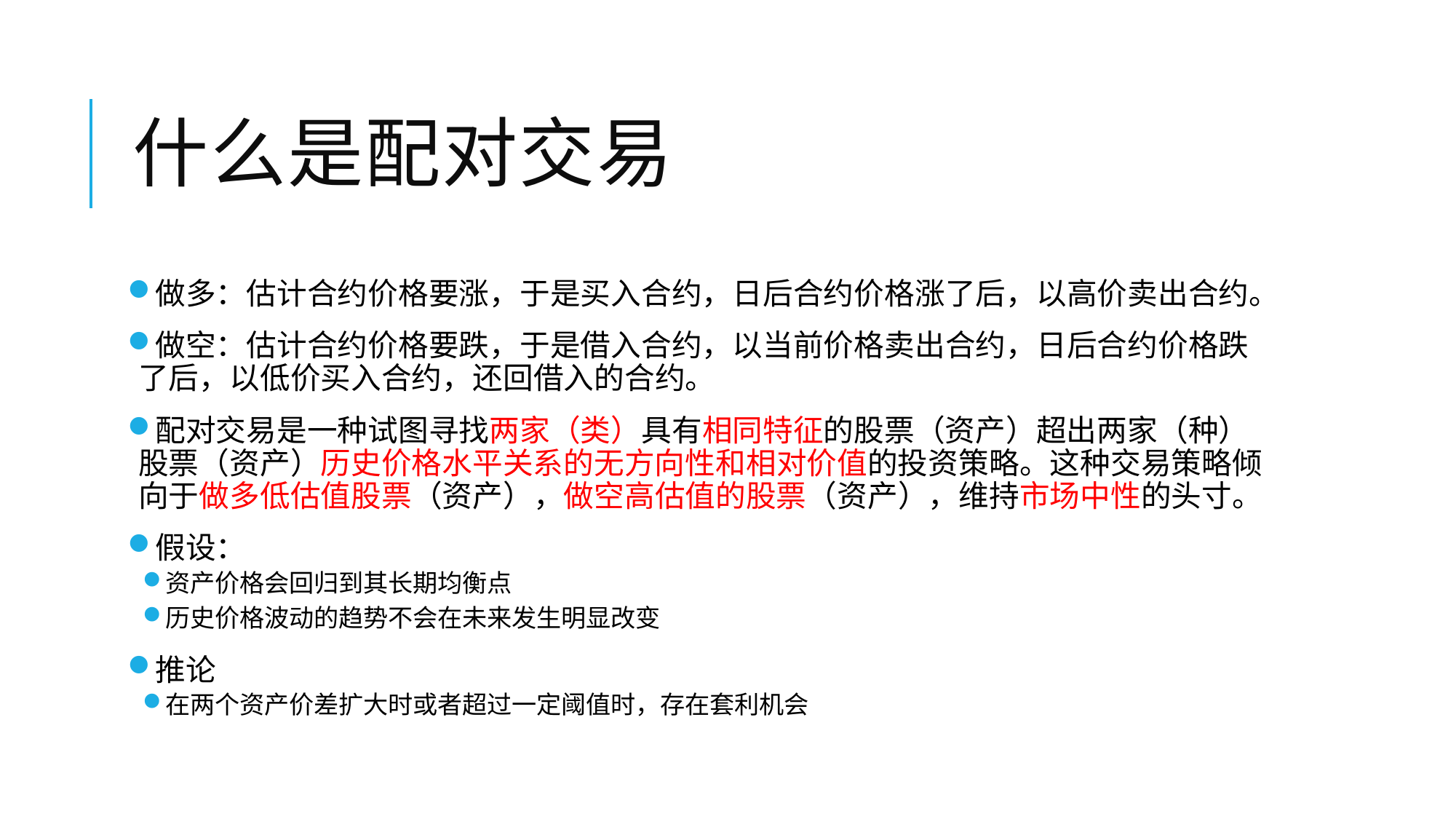

# 什么是配对交易
做多：估计合约价格要涨，于是买入合约，日后合约价格涨了后，以高价卖出合约。
做空：估计合约价格要跌，于是借入合约，以当前价格卖出合约，日后合约价格跌了后，以低价买入合约，还回借入的合约。
配对交易是一种试图寻找两家（类）具有相同特征的股票（资产）超出两家（种）股票（资产）历史价格水平关系的无方向性和相对价值的投资策略。这种交易策略倾向于做多低估值股票（资产），做空高估值的股票（资产），维持市场中性的头寸。
假设：
资产价格会回归到其长期均衡点
历史价格波动的趋势不会在未来发生明显改变
推论
在两个资产价差扩大时或者超过一定阈值时，存在套利机会